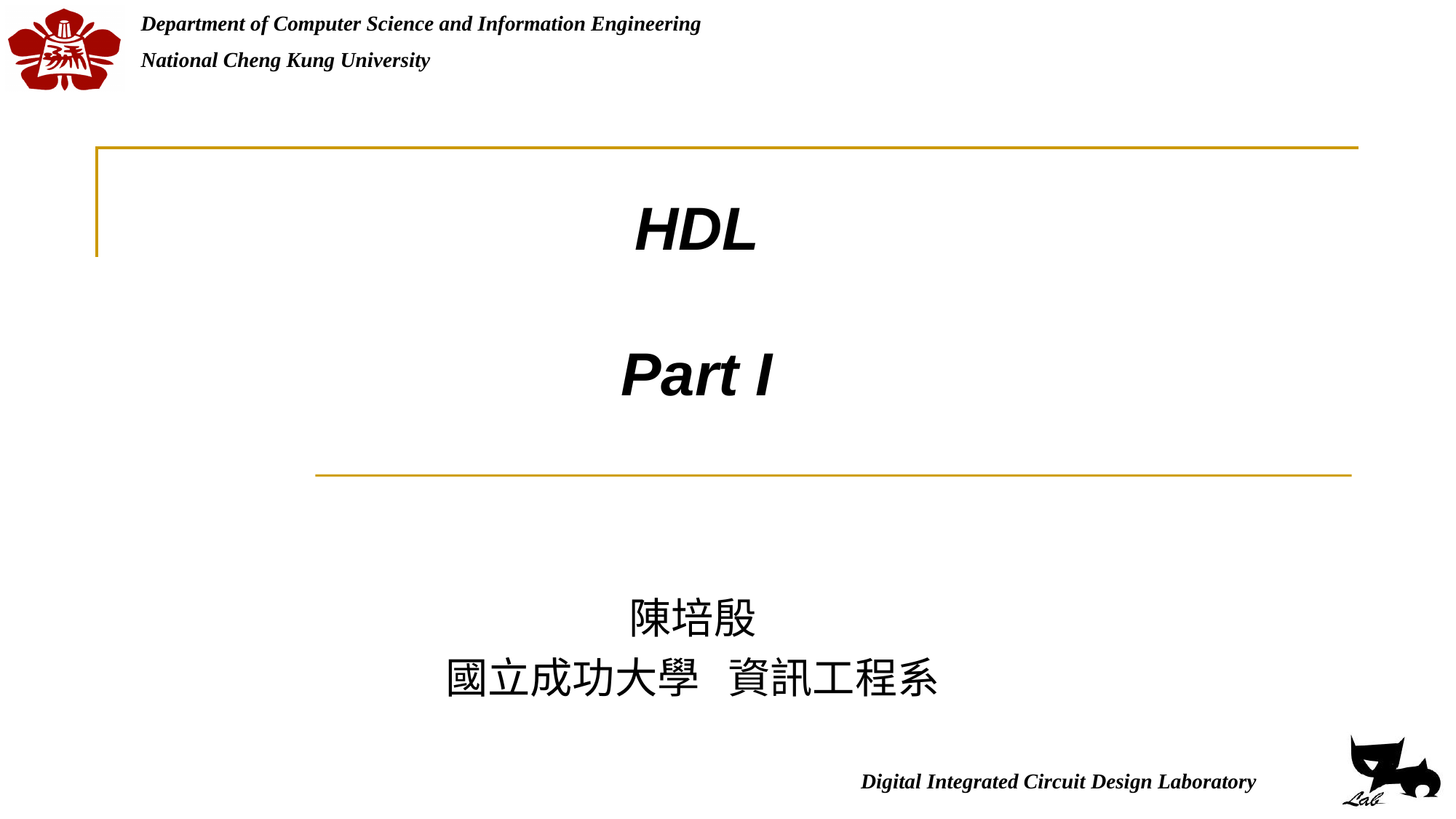

# HDL Part I
陳培殷
國立成功大學   資訊工程系